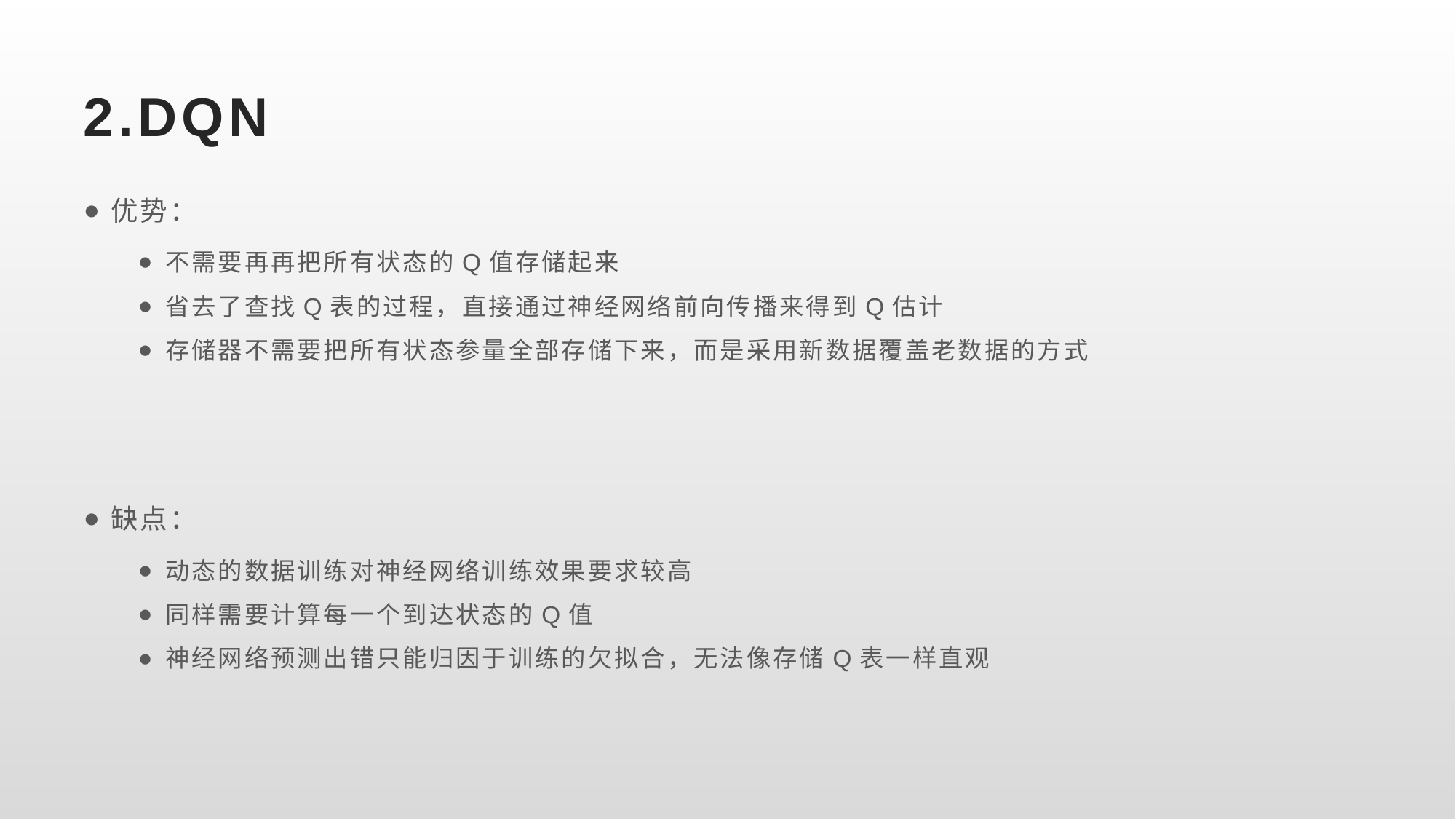

# 2.DQN
优势：
不需要再再把所有状态的Q值存储起来
省去了查找Q表的过程，直接通过神经网络前向传播来得到Q估计
存储器不需要把所有状态参量全部存储下来，而是采用新数据覆盖老数据的方式

缺点：
动态的数据训练对神经网络训练效果要求较高
同样需要计算每一个到达状态的Q值
神经网络预测出错只能归因于训练的欠拟合，无法像存储Q表一样直观